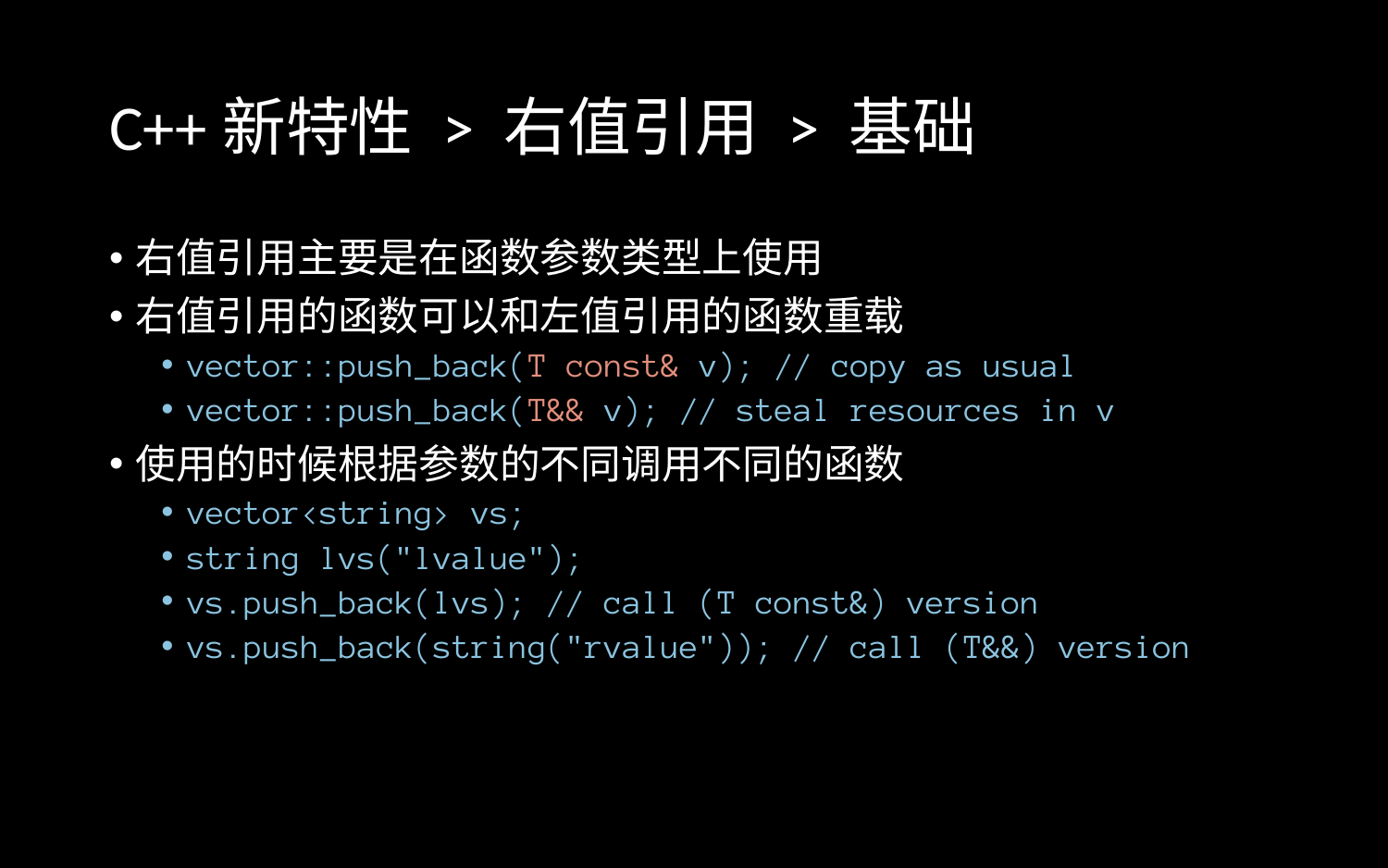

# C++新特性 > 右值引用 > 基础
右值引用主要是在函数参数类型上使用
右值引用的函数可以和左值引用的函数重载
vector::push_back(T const& v); // copy as usual
vector::push_back(T&& v); // steal resources in v
使用的时候根据参数的不同调用不同的函数
vector<string> vs;
string lvs("lvalue");
vs.push_back(lvs); // call (T const&) version
vs.push_back(string("rvalue")); // call (T&&) version